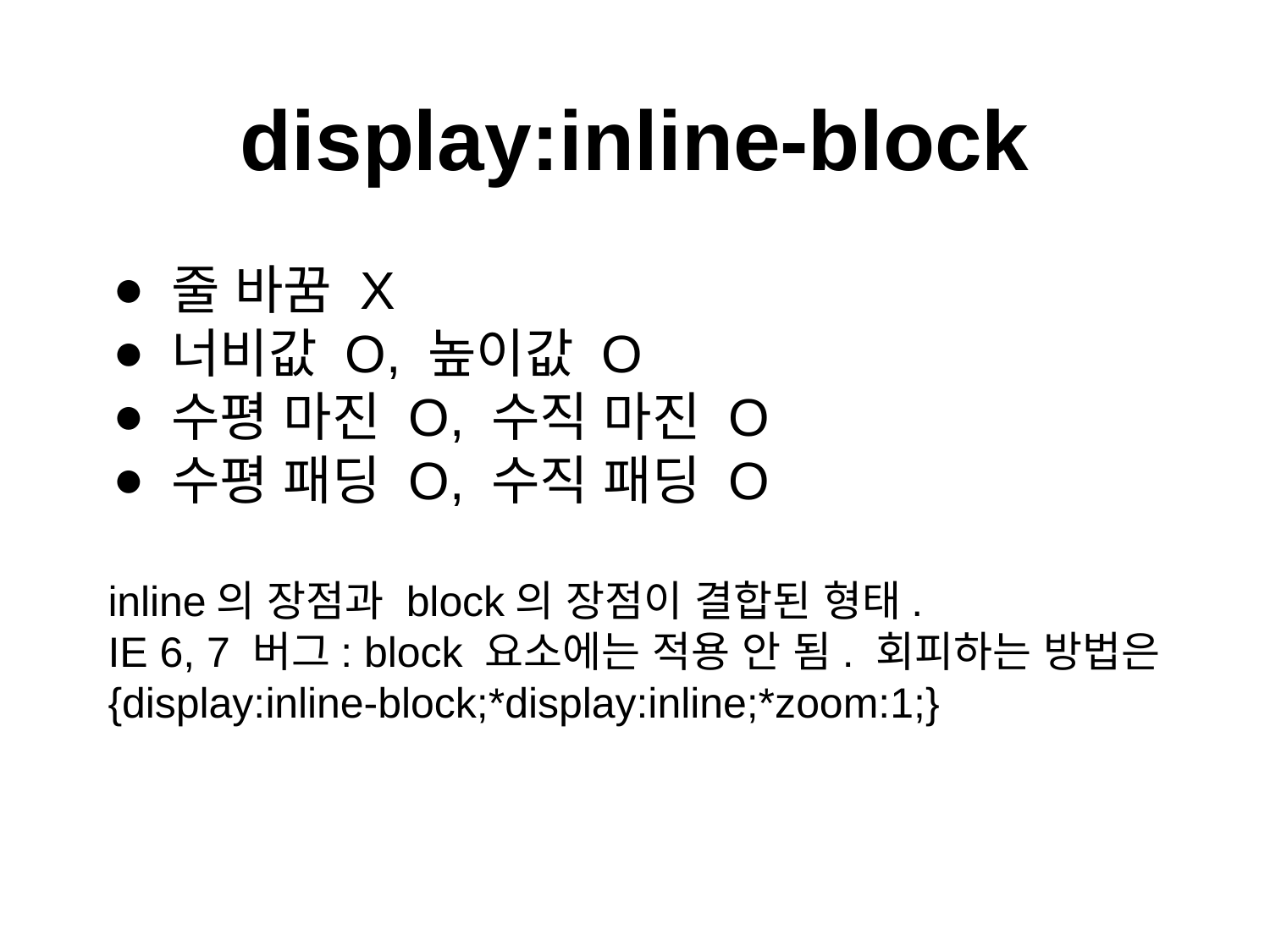

# display:inline-block
줄 바꿈 X
너비값 O, 높이값 O
수평 마진 O, 수직 마진 O
수평 패딩 O, 수직 패딩 O

inline의 장점과 block의 장점이 결합된 형태.
IE 6, 7 버그: block 요소에는 적용 안 됨. 회피하는 방법은 {display:inline-block;*display:inline;*zoom:1;}